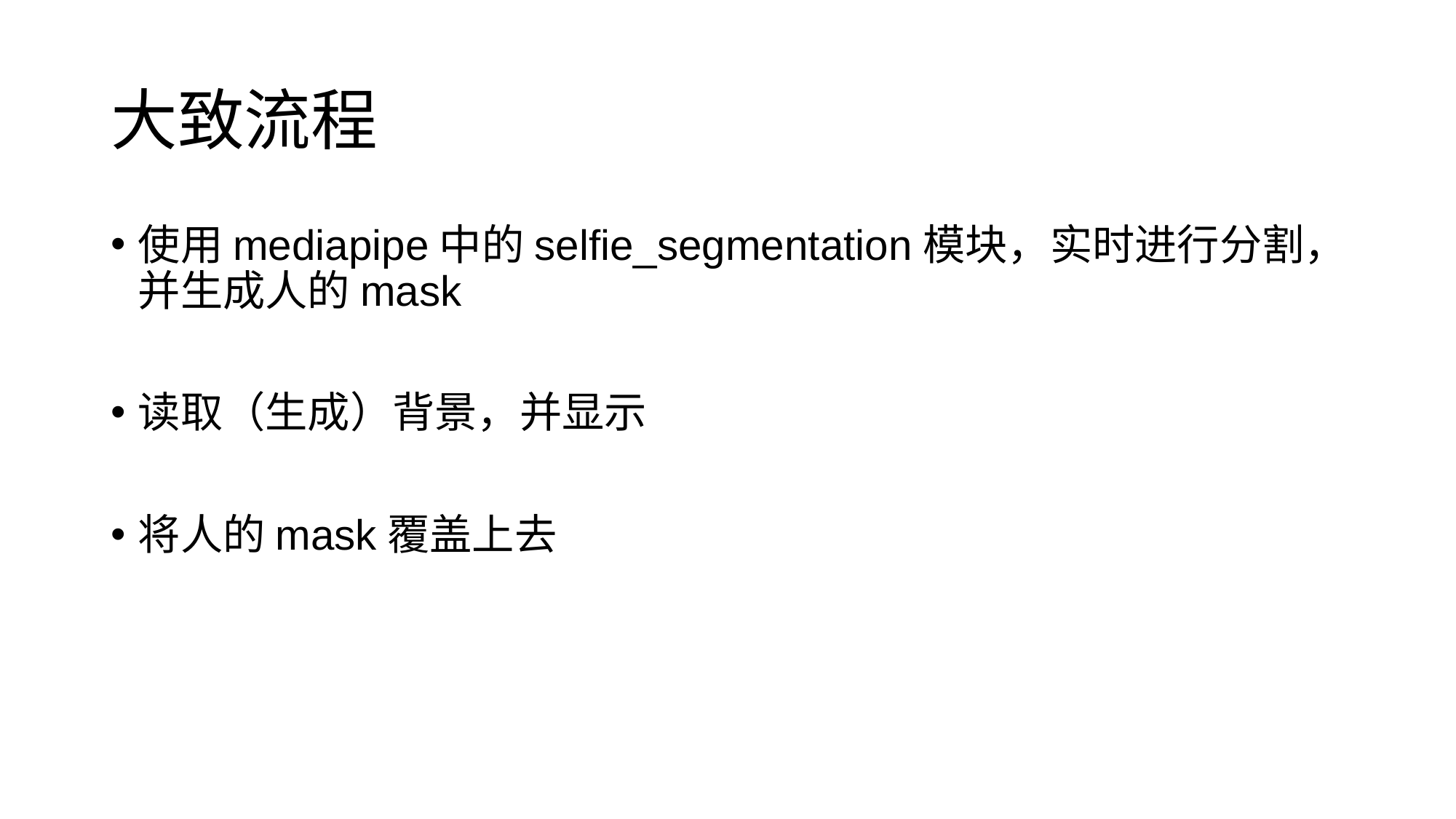

# 大致流程
使用mediapipe中的selfie_segmentation模块，实时进行分割，并生成人的mask

读取（生成）背景，并显示

将人的mask覆盖上去